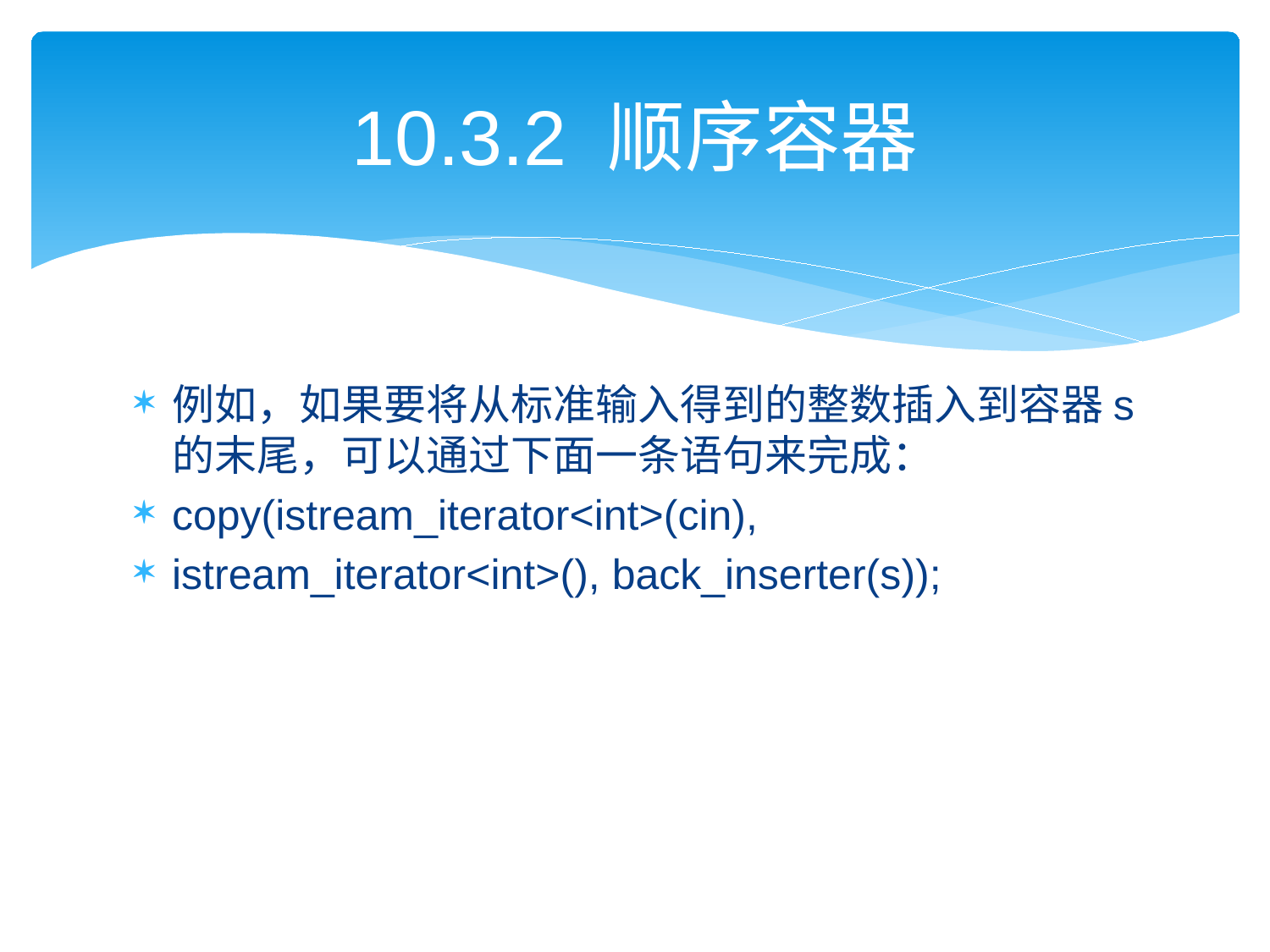

# 10.3.2 顺序容器
例如，如果要将从标准输入得到的整数插入到容器s的末尾，可以通过下面一条语句来完成：
copy(istream_iterator<int>(cin),
istream_iterator<int>(), back_inserter(s));